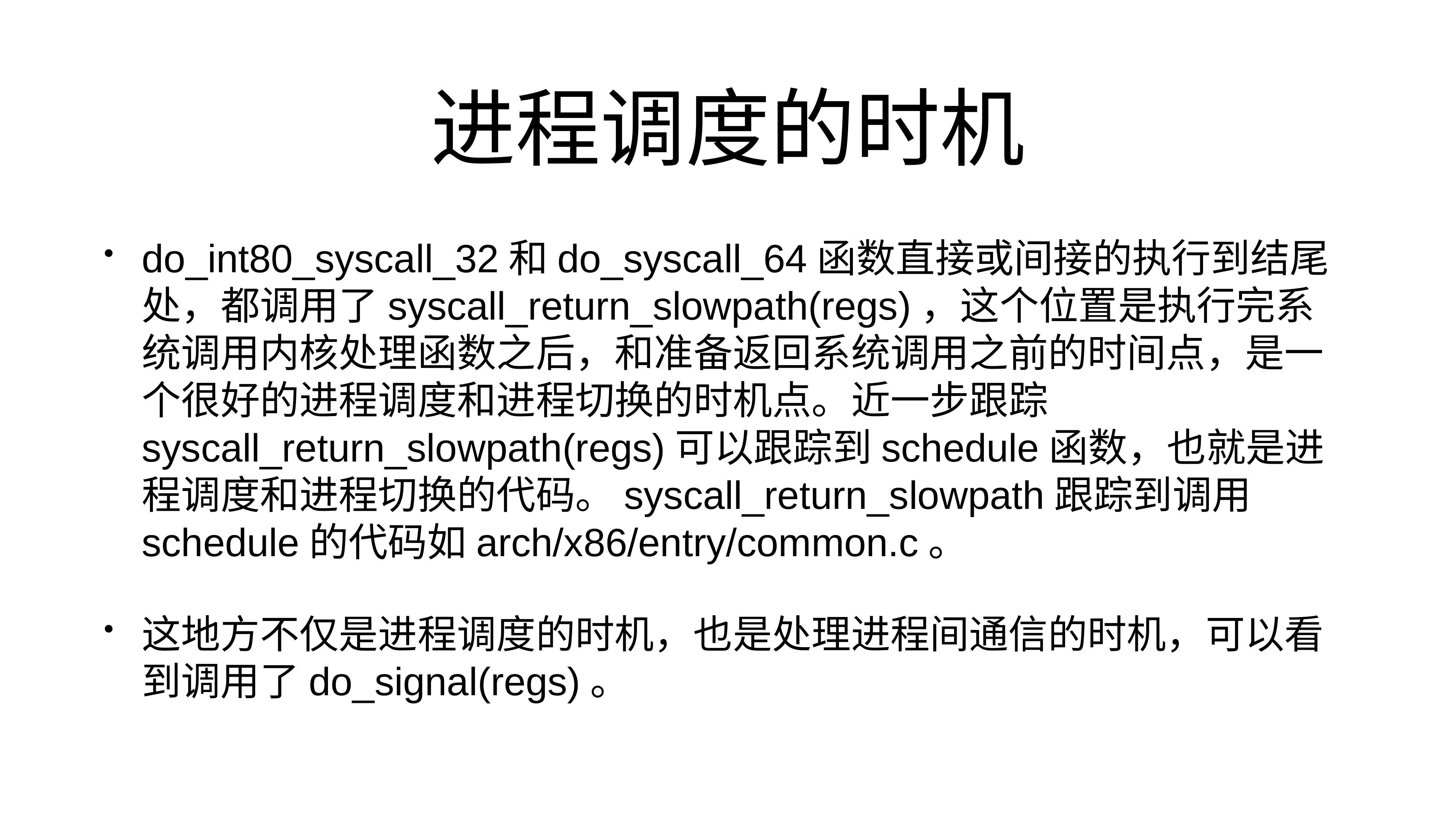

# 进程调度的时机
do_int80_syscall_32和do_syscall_64函数直接或间接的执行到结尾处，都调用了syscall_return_slowpath(regs)，这个位置是执行完系统调用内核处理函数之后，和准备返回系统调用之前的时间点，是一个很好的进程调度和进程切换的时机点。近一步跟踪syscall_return_slowpath(regs)可以跟踪到schedule函数，也就是进程调度和进程切换的代码。syscall_return_slowpath跟踪到调用schedule的代码如arch/x86/entry/common.c。
这地方不仅是进程调度的时机，也是处理进程间通信的时机，可以看到调用了do_signal(regs)。